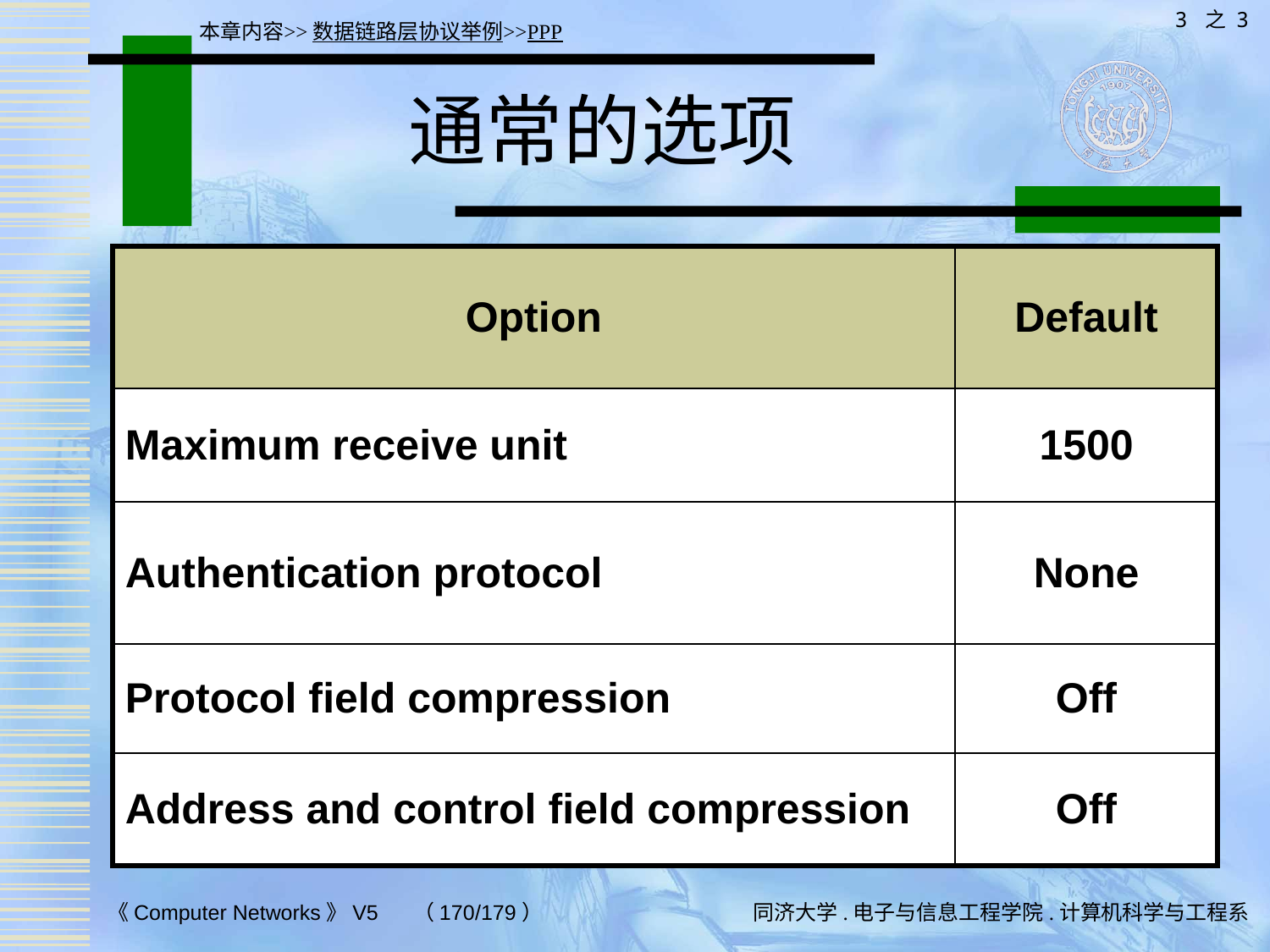

3 之 3
本章内容>>数据链路层协议举例>>PPP
# 通常的选项
| Option | Default |
| --- | --- |
| Maximum receive unit | 1500 |
| Authentication protocol | None |
| Protocol field compression | Off |
| Address and control field compression | Off |